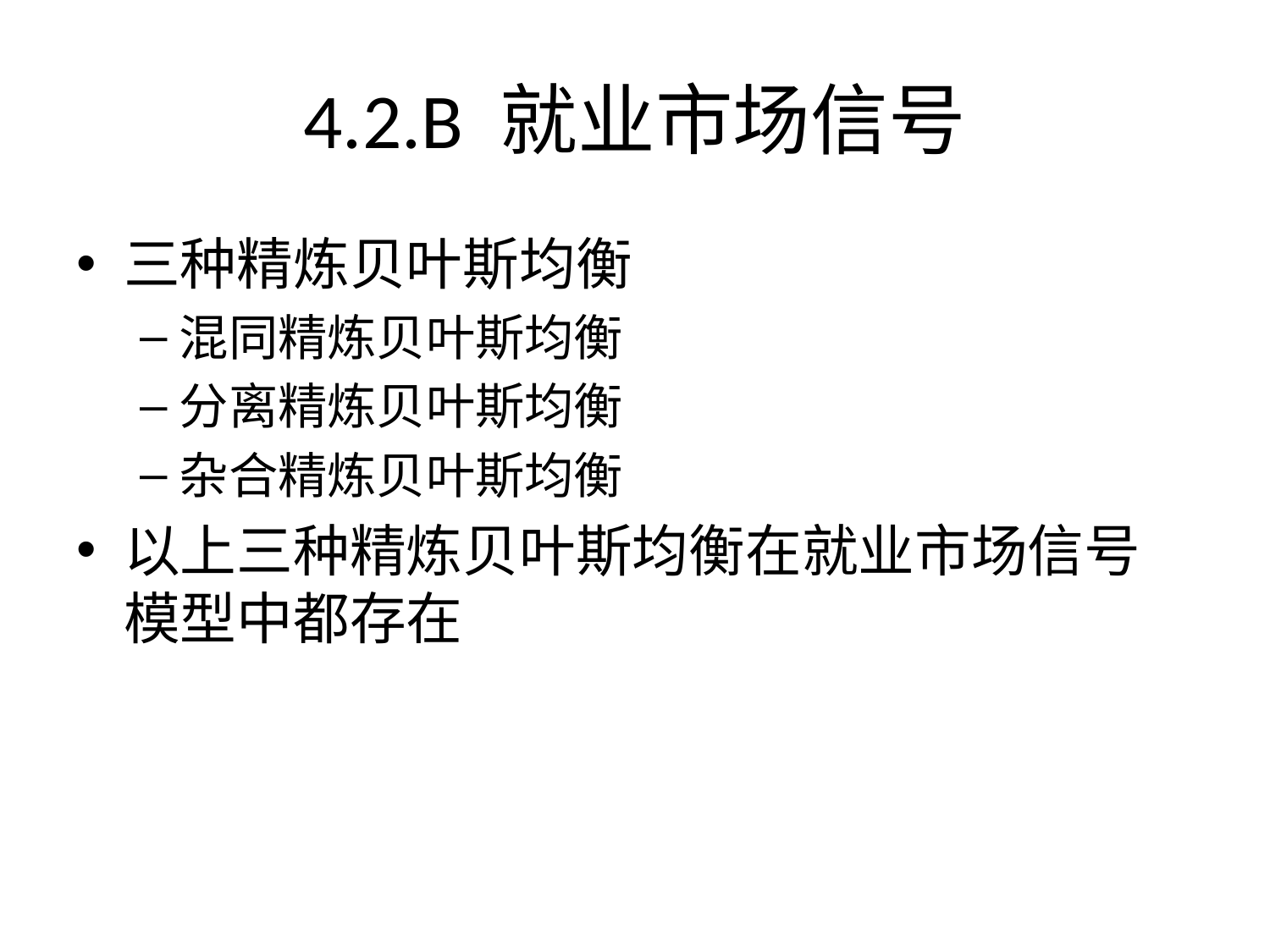

4.2.B 就业市场信号
三种精炼贝叶斯均衡
混同精炼贝叶斯均衡
分离精炼贝叶斯均衡
杂合精炼贝叶斯均衡
以上三种精炼贝叶斯均衡在就业市场信号模型中都存在